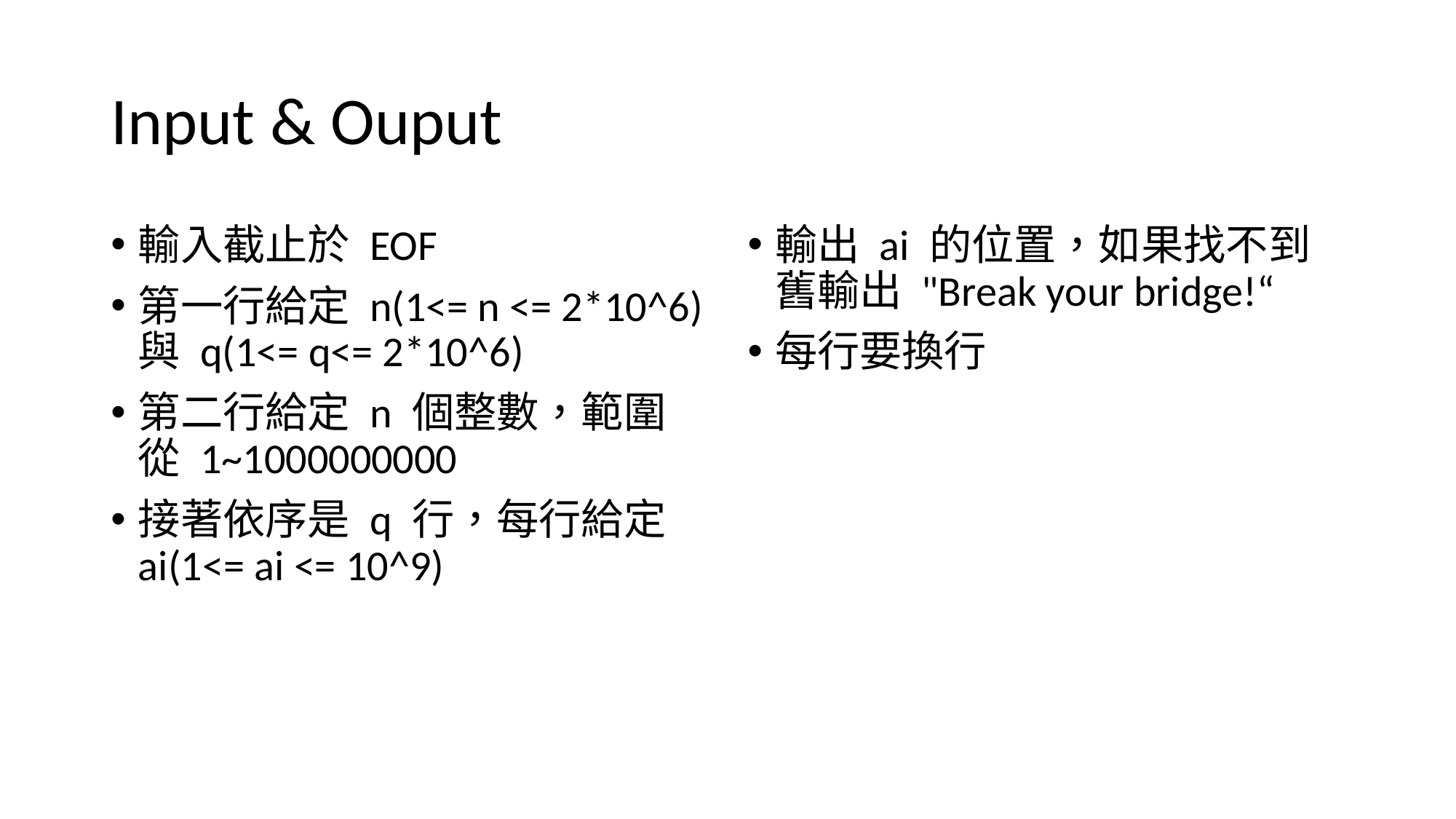

# Input & Ouput
輸入截止於 EOF
第一行給定 n(1<= n <= 2*10^6) 與 q(1<= q<= 2*10^6)
第二行給定 n 個整數，範圍從 1~1000000000
接著依序是 q 行，每行給定ai(1<= ai <= 10^9)
輸出 ai 的位置，如果找不到舊輸出 "Break your bridge!“
每行要換行